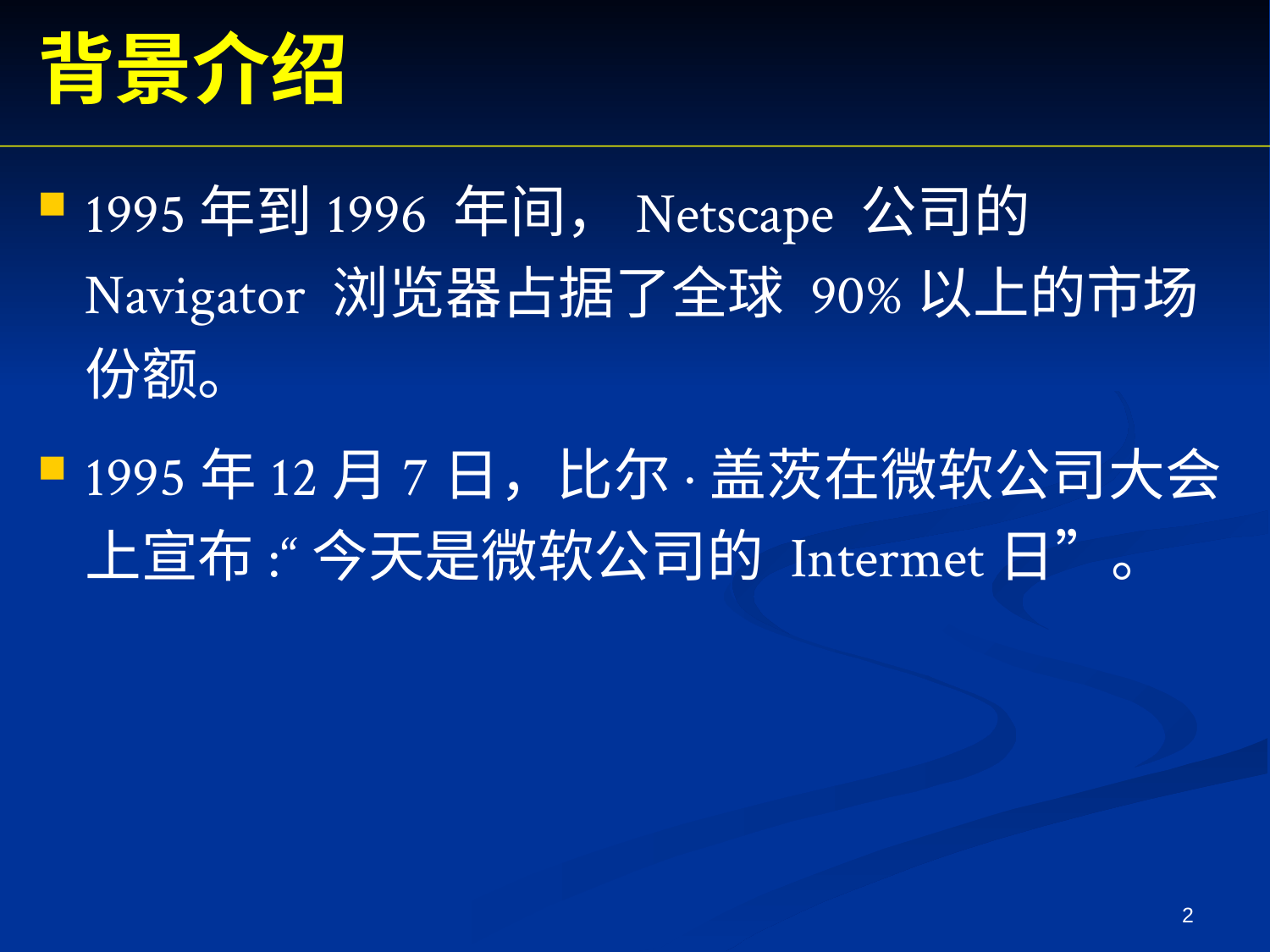

背景介绍

1995年到1996 年间，Netscape 公司的 Navigator 浏览器占据了全球 90%以上的市场份额。
1995年12月7日，比尔·盖茨在微软公司大会上宣布:“今天是微软公司的 Intermet日”。

2